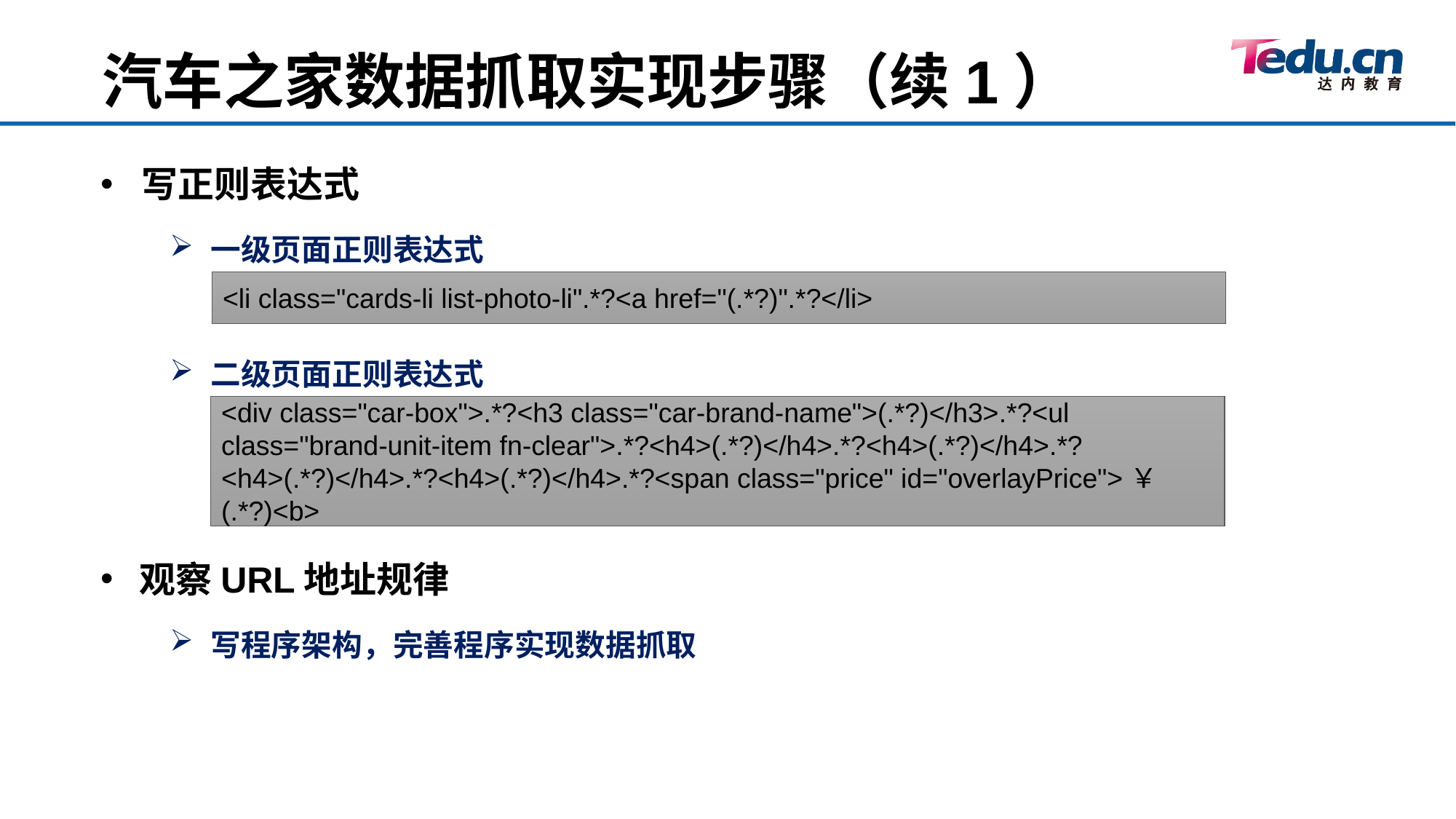

汽车之家数据抓取实现步骤（续1）
写正则表达式
一级页面正则表达式

二级页面正则表达式

观察URL地址规律
写程序架构，完善程序实现数据抓取
<li class="cards-li list-photo-li".*?<a href="(.*?)".*?</li>
<div class="car-box">.*?<h3 class="car-brand-name">(.*?)</h3>.*?<ul class="brand-unit-item fn-clear">.*?<h4>(.*?)</h4>.*?<h4>(.*?)</h4>.*?<h4>(.*?)</h4>.*?<h4>(.*?)</h4>.*?<span class="price" id="overlayPrice">￥(.*?)<b>